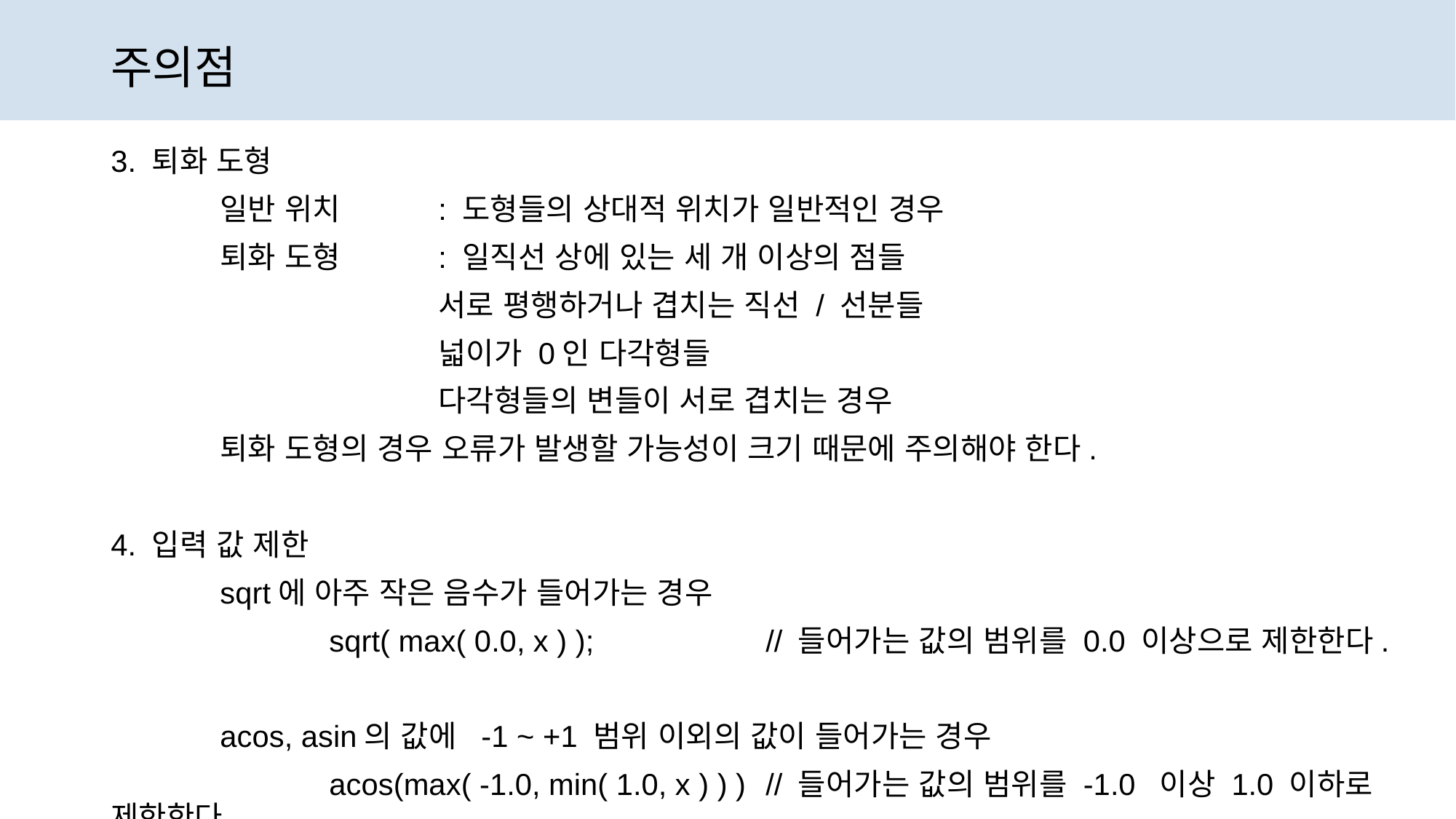

# 주의점
3. 퇴화 도형
	일반 위치	: 도형들의 상대적 위치가 일반적인 경우
	퇴화 도형	: 일직선 상에 있는 세 개 이상의 점들
			서로 평행하거나 겹치는 직선 / 선분들
			넓이가 0인 다각형들
			다각형들의 변들이 서로 겹치는 경우
	퇴화 도형의 경우 오류가 발생할 가능성이 크기 때문에 주의해야 한다.

4. 입력 값 제한
	sqrt에 아주 작은 음수가 들어가는 경우
		sqrt( max( 0.0, x ) );		// 들어가는 값의 범위를 0.0 이상으로 제한한다.

	acos, asin의 값에  -1 ~ +1 범위 이외의 값이 들어가는 경우
		acos(max( -1.0, min( 1.0, x ) ) ) 	// 들어가는 값의 범위를 -1.0  이상 1.0 이하로 제한한다.